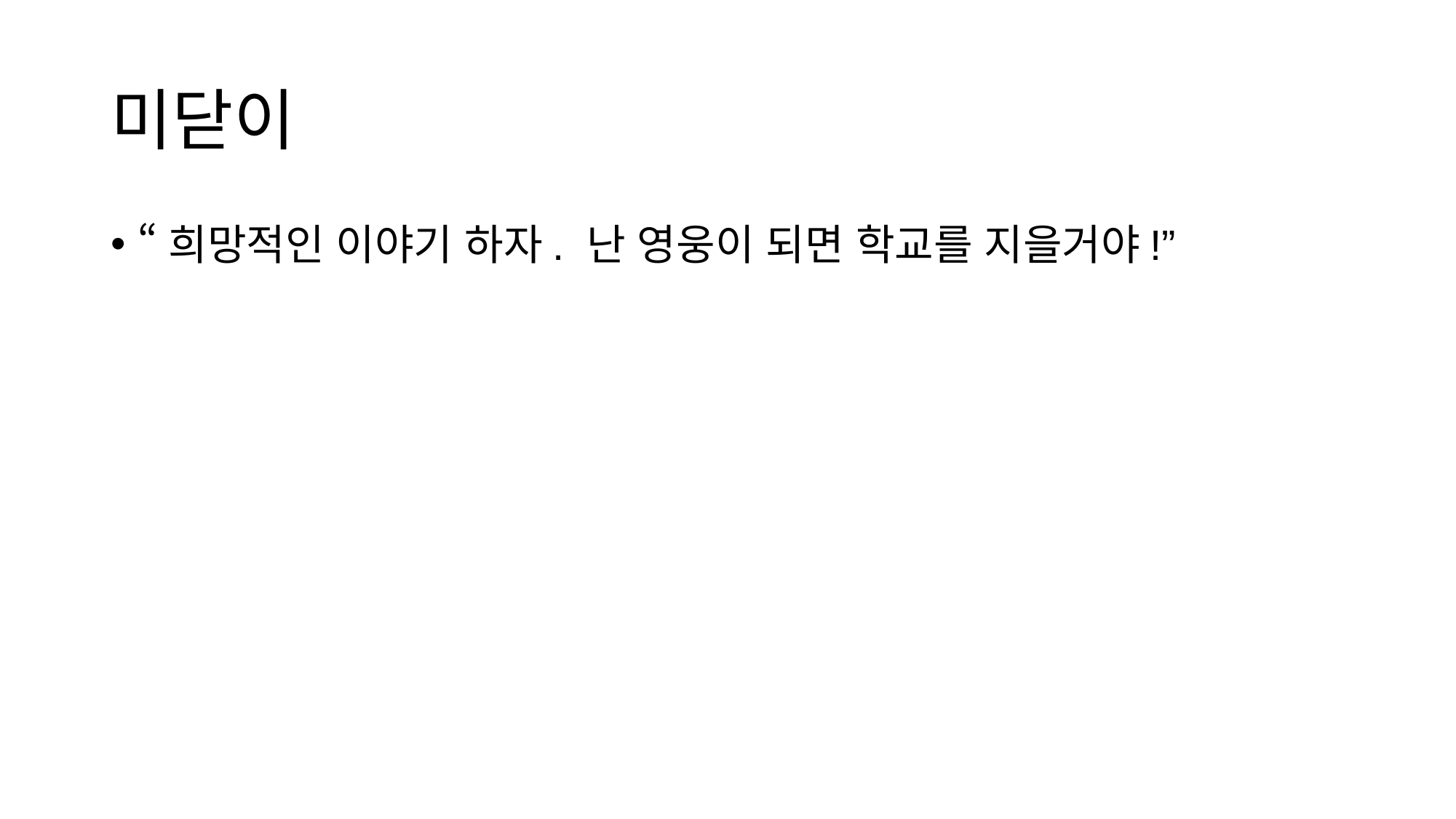

# 미닫이
“희망적인 이야기 하자. 난 영웅이 되면 학교를 지을거야!”